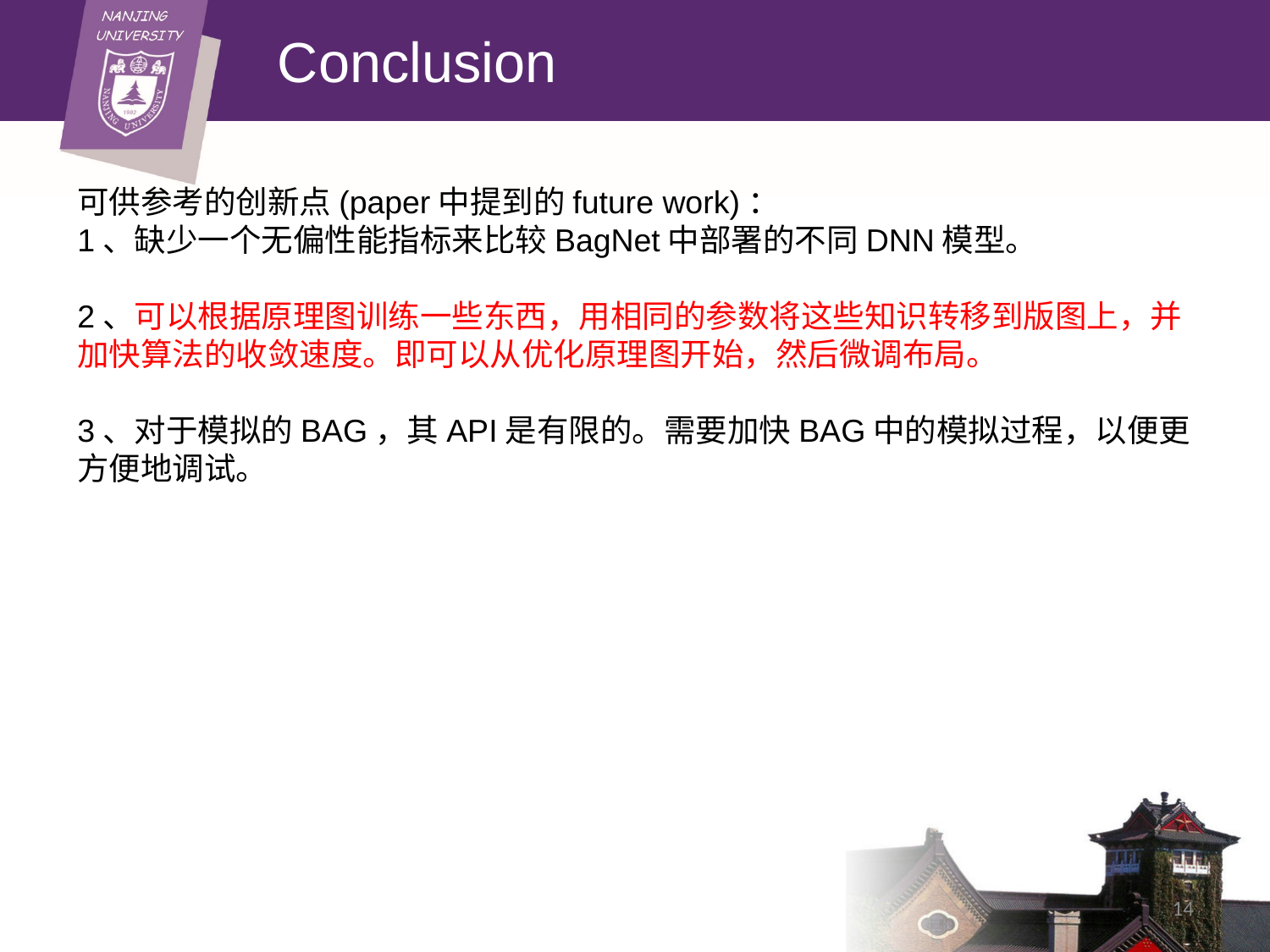

# Conclusion
可供参考的创新点(paper中提到的future work)：
1、缺少一个无偏性能指标来比较BagNet中部署的不同DNN模型。

2、可以根据原理图训练一些东西，用相同的参数将这些知识转移到版图上，并加快算法的收敛速度。即可以从优化原理图开始，然后微调布局。

3、对于模拟的BAG，其API是有限的。需要加快BAG中的模拟过程，以便更方便地调试。
14